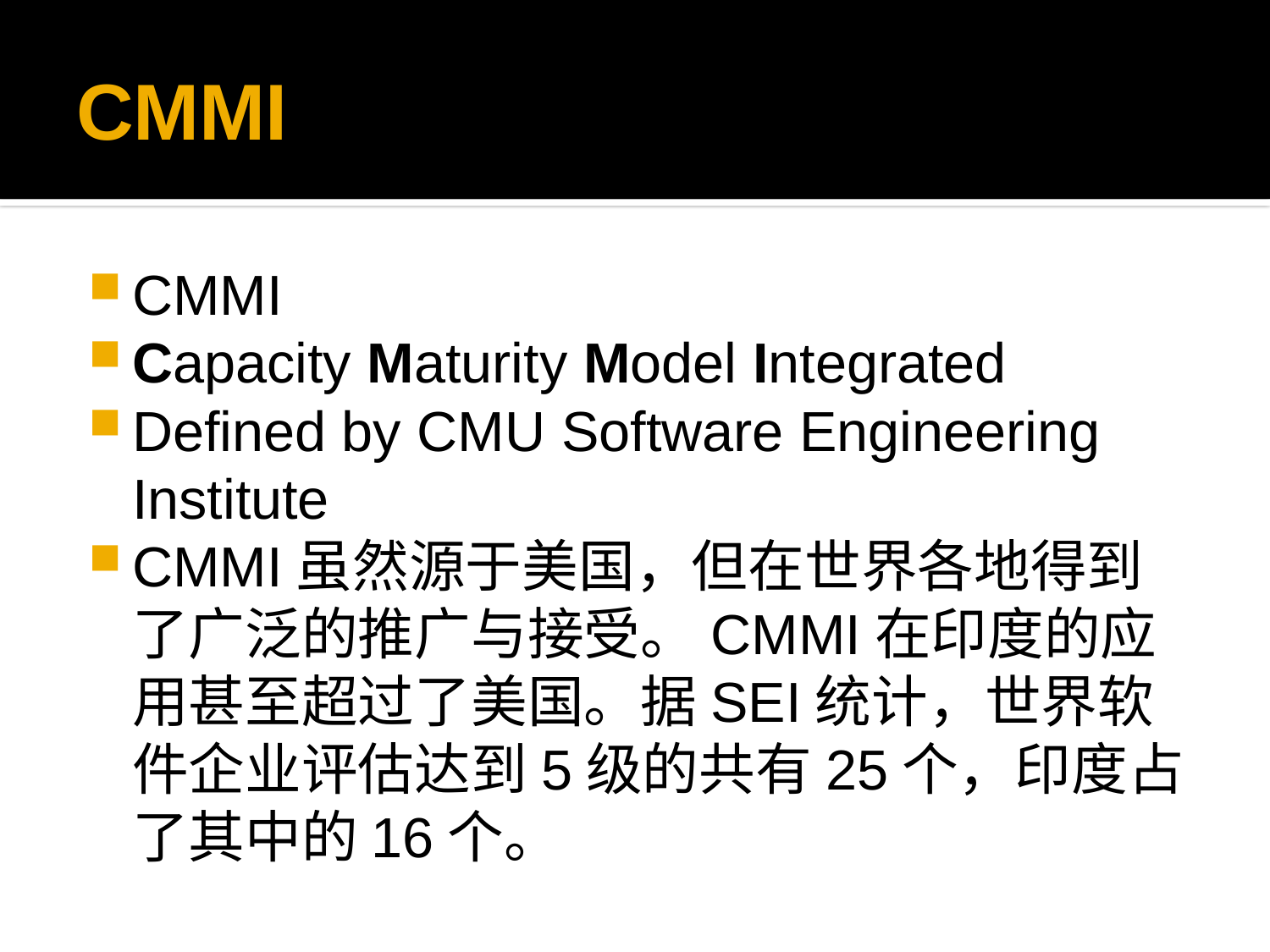

# CMMI
CMMI
Capacity Maturity Model Integrated
Defined by CMU Software Engineering Institute
CMMI虽然源于美国，但在世界各地得到了广泛的推广与接受。CMMI在印度的应用甚至超过了美国。据SEI统计，世界软件企业评估达到5级的共有25个，印度占了其中的16个。